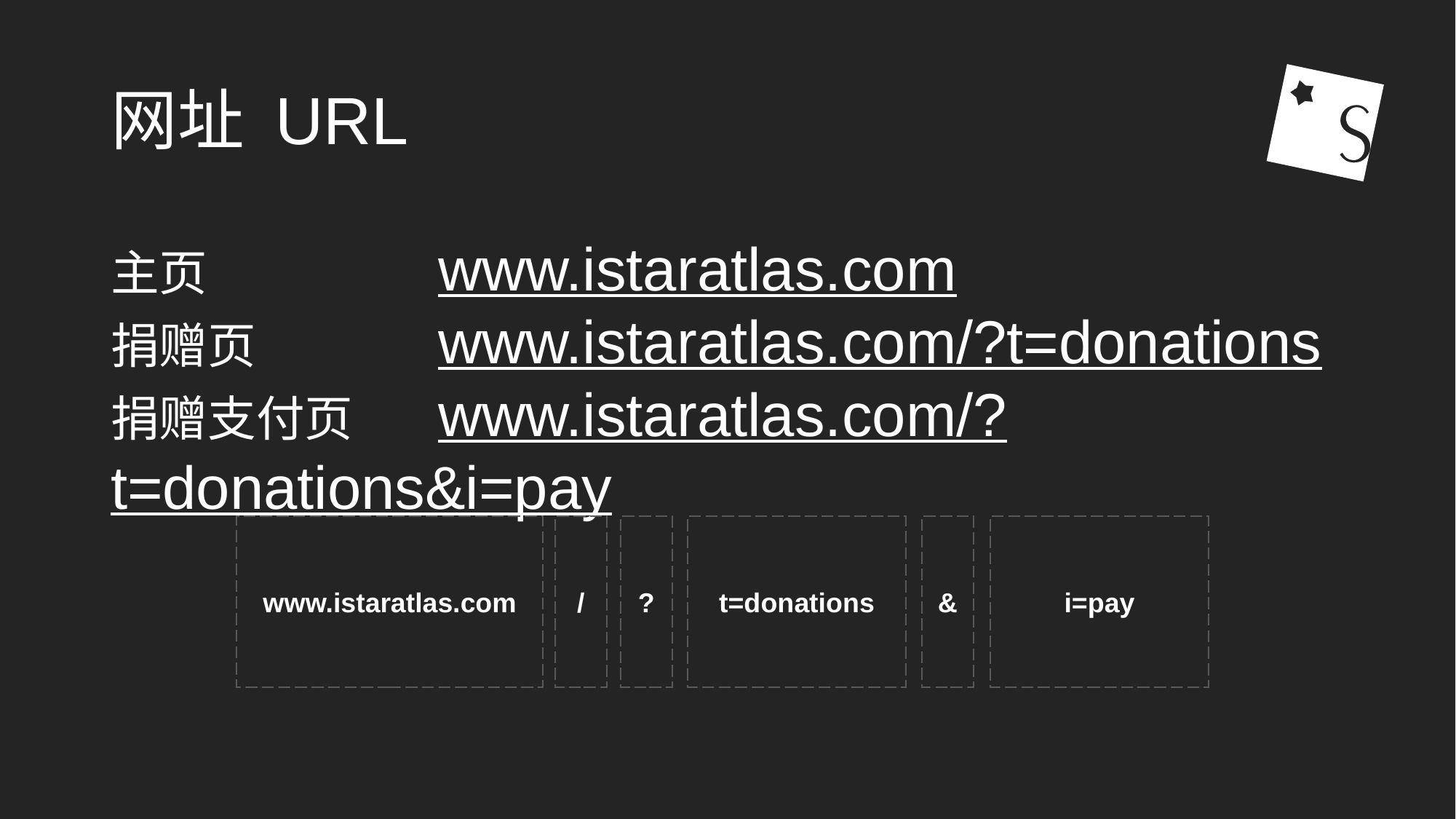

# 网址 URL
主页			www.istaratlas.com
捐赠页		www.istaratlas.com/?t=donations
捐赠支付页	www.istaratlas.com/?t=donations&i=pay
www.istaratlas.com
/
?
t=donations
&
i=pay